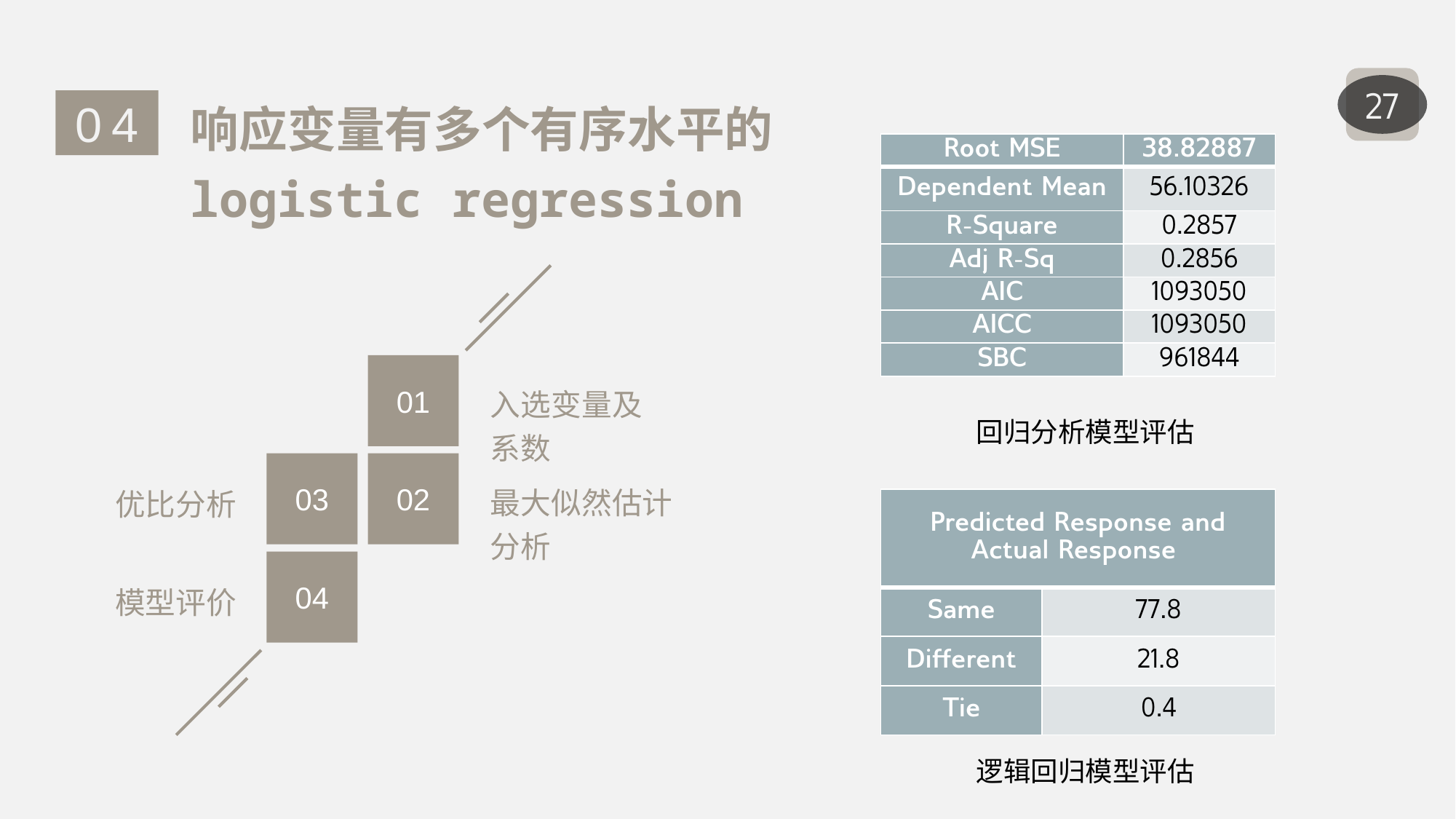

27
| Root MSE | 38.82887 |
| --- | --- |
| Dependent Mean | 56.10326 |
| R-Square | 0.2857 |
| Adj R-Sq | 0.2856 |
| AIC | 1093050 |
| AICC | 1093050 |
| SBC | 961844 |
01
入选变量及系数
回归分析模型评估
03
02
最大似然估计分析
优比分析
| Predicted Response and Actual Response |  |
| --- | --- |
| Same | 77.8 |
| Different | 21.8 |
| Tie | 0.4 |
04
模型评价
逻辑回归模型评估